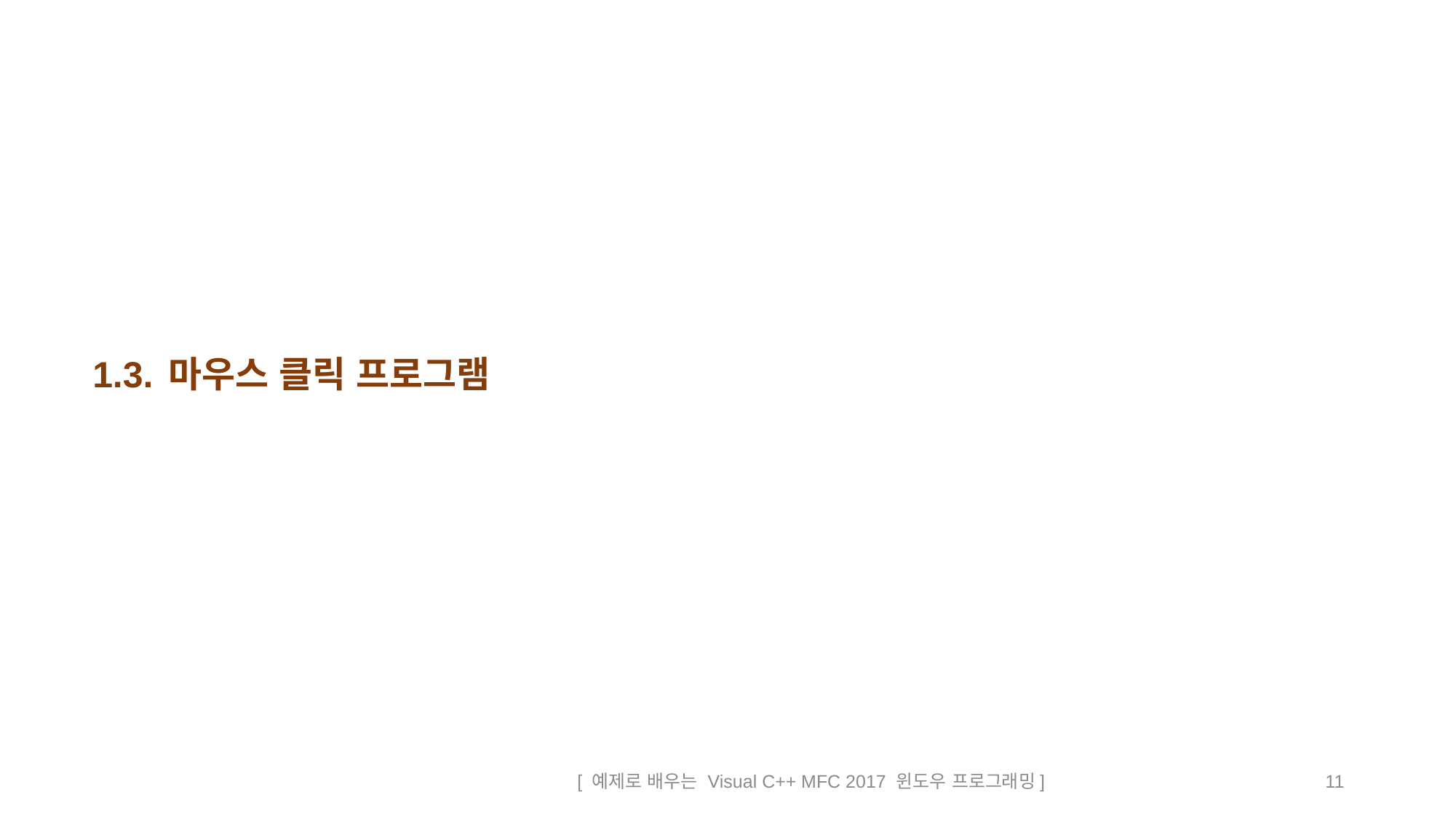

# 1.3. 마우스 클릭 프로그램
[ 예제로 배우는 Visual C++ MFC 2017 윈도우 프로그래밍]
11